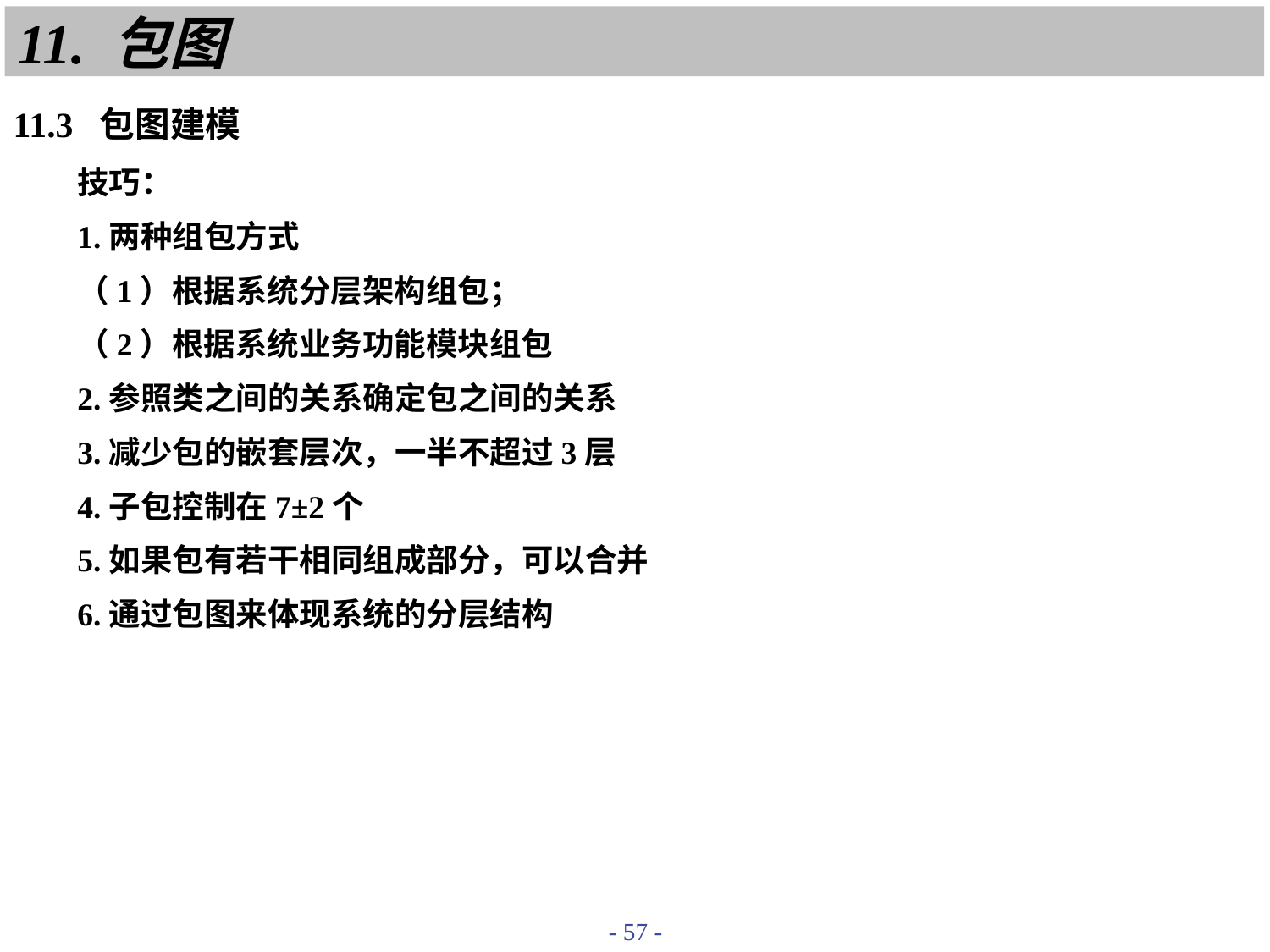

# 11. 包图
11.3  包图建模
技巧：
1.两种组包方式
（1）根据系统分层架构组包；
（2）根据系统业务功能模块组包
2.参照类之间的关系确定包之间的关系
3.减少包的嵌套层次，一半不超过3层
4.子包控制在7±2个
5.如果包有若干相同组成部分，可以合并
6.通过包图来体现系统的分层结构